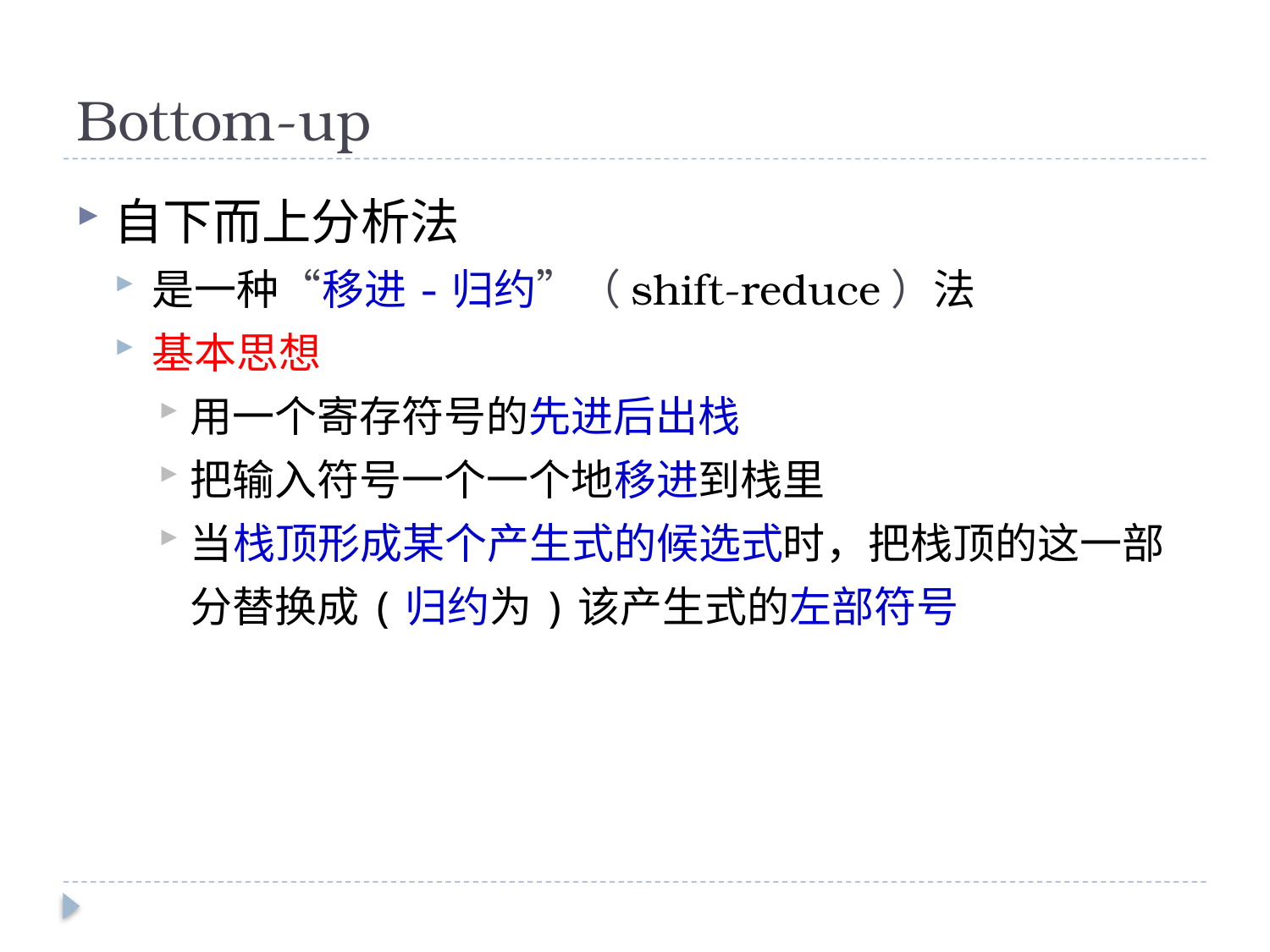

# Bottom-up
自下而上分析法
是一种“移进-归约”（shift-reduce）法
基本思想
用一个寄存符号的先进后出栈
把输入符号一个一个地移进到栈里
当栈顶形成某个产生式的候选式时，把栈顶的这一部分替换成(归约为)该产生式的左部符号

4